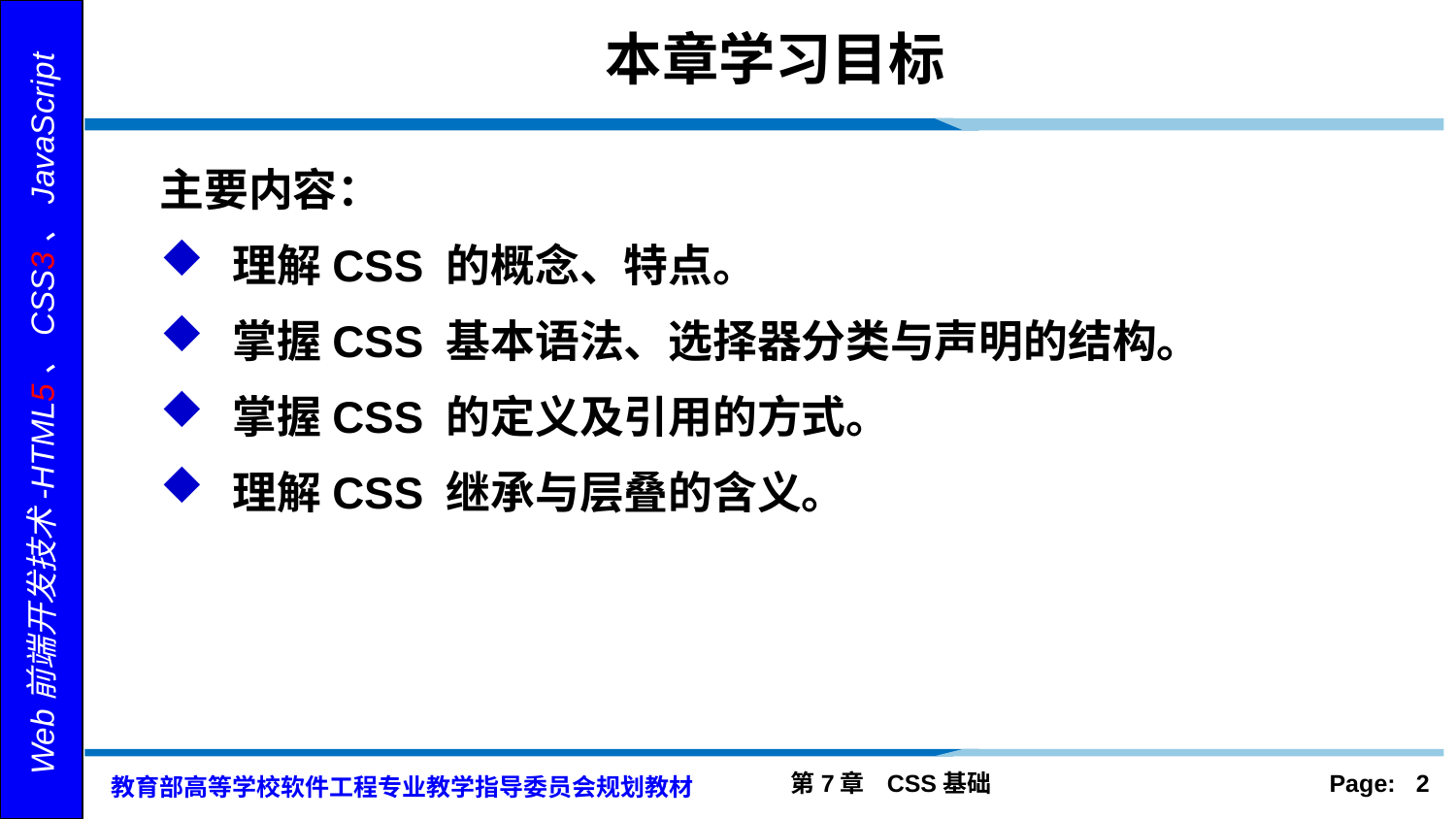

# 本章学习目标
主要内容：
理解CSS 的概念、特点。
掌握CSS 基本语法、选择器分类与声明的结构。
掌握CSS 的定义及引用的方式。
理解CSS 继承与层叠的含义。